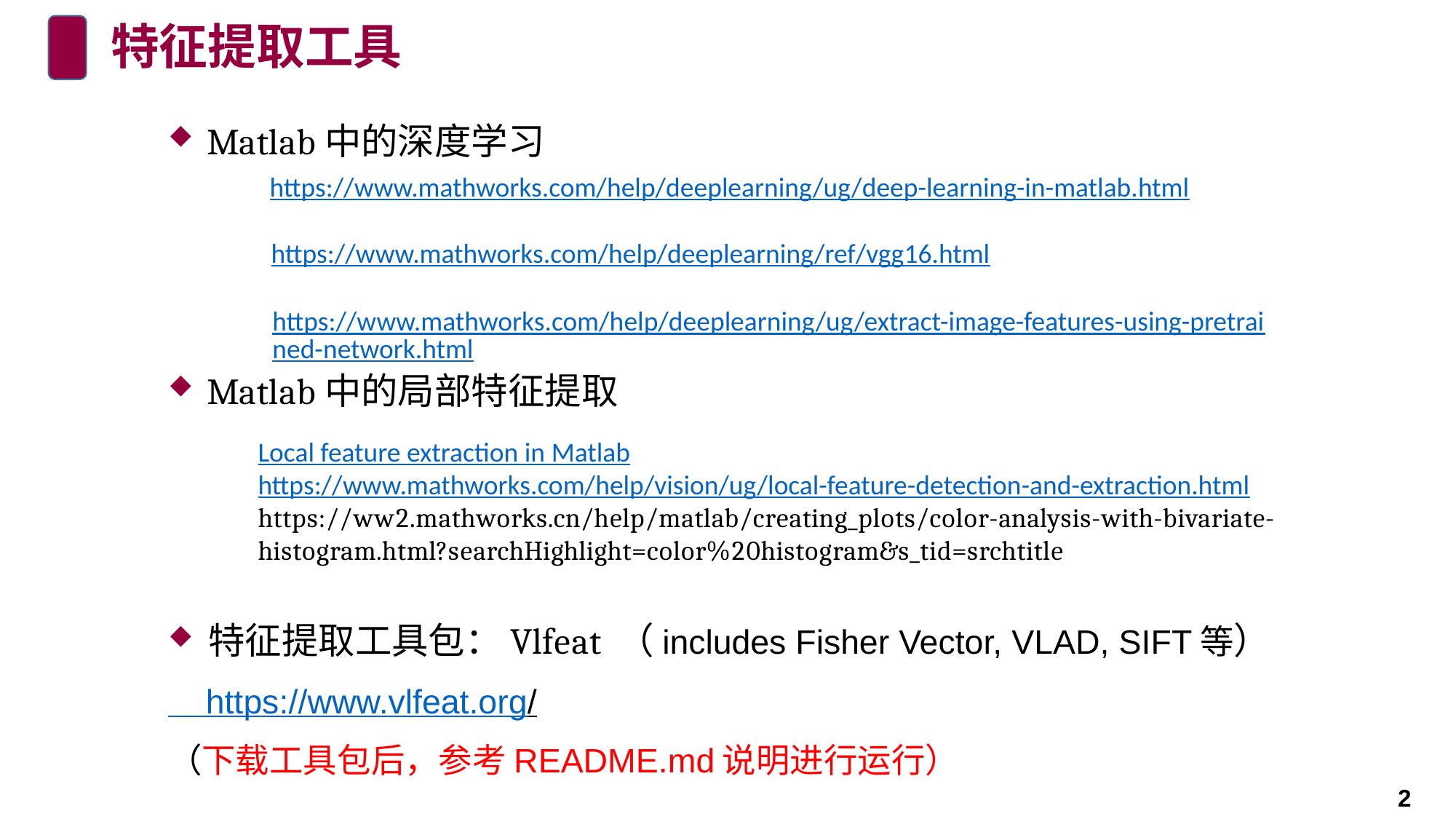

# 特征提取工具
Matlab中的深度学习

Matlab中的局部特征提取

特征提取工具包：Vlfeat （includes Fisher Vector, VLAD, SIFT等）
    https://www.vlfeat.org/
（下载工具包后，参考README.md说明进行运行）
https://www.mathworks.com/help/deeplearning/ug/deep-learning-in-matlab.html
https://www.mathworks.com/help/deeplearning/ref/vgg16.html
https://www.mathworks.com/help/deeplearning/ug/extract-image-features-using-pretrained-network.html
Local feature extraction in Matlab
https://www.mathworks.com/help/vision/ug/local-feature-detection-and-extraction.html
https://ww2.mathworks.cn/help/matlab/creating_plots/color-analysis-with-bivariate-histogram.html?searchHighlight=color%20histogram&s_tid=srchtitle

2